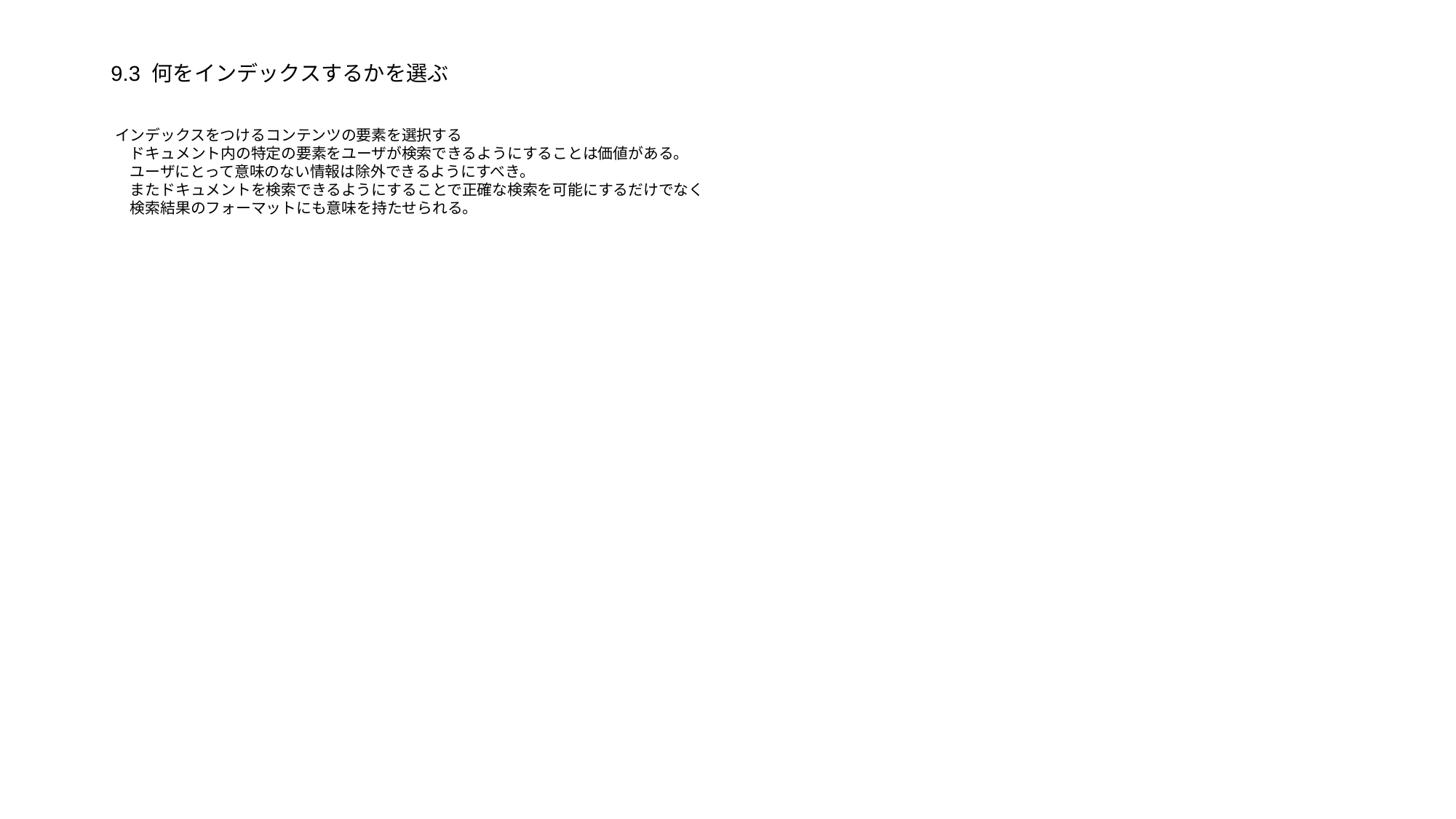

# 9.3 何をインデックスするかを選ぶ
インデックスをつけるコンテンツの要素を選択する
　ドキュメント内の特定の要素をユーザが検索できるようにすることは価値がある。
　ユーザにとって意味のない情報は除外できるようにすべき。
　またドキュメントを検索できるようにすることで正確な検索を可能にするだけでなく
　検索結果のフォーマットにも意味を持たせられる。